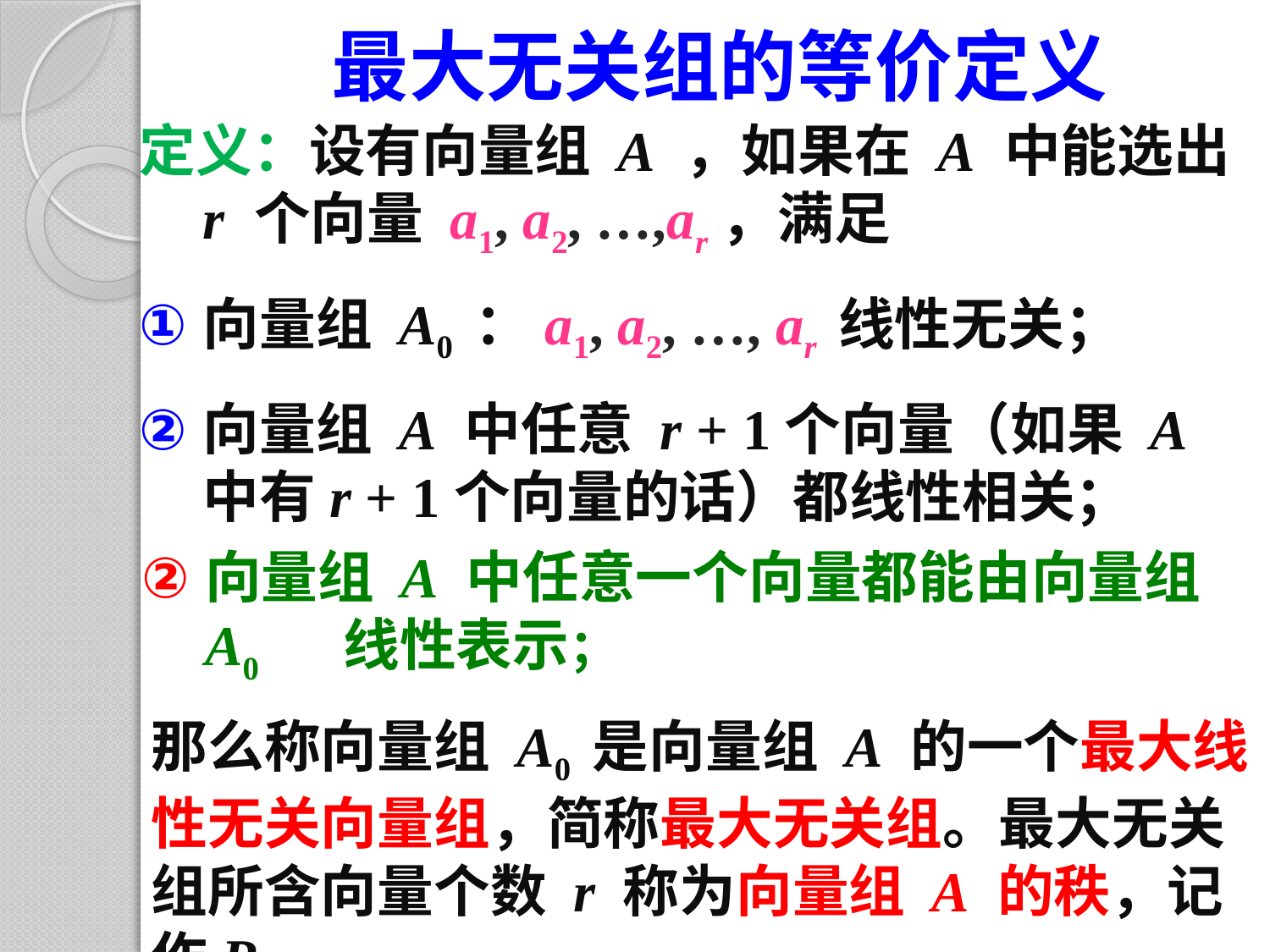

# 最大无关组的等价定义
定义：设有向量组 A ，如果在 A 中能选出 r 个向量 a1, a2, …,ar，满足
向量组 A0 ：a1, a2, …, ar 线性无关；
向量组 A 中任意 r + 1个向量（如果 A 中有r + 1个向量的话）都线性相关；
向量组 A 中任意一个向量都能由向量组 A0     线性表示；
那么称向量组 A0 是向量组 A 的一个最大线性无关向量组，简称最大无关组。最大无关组所含向量个数 r 称为向量组 A 的秩，记作RA  .